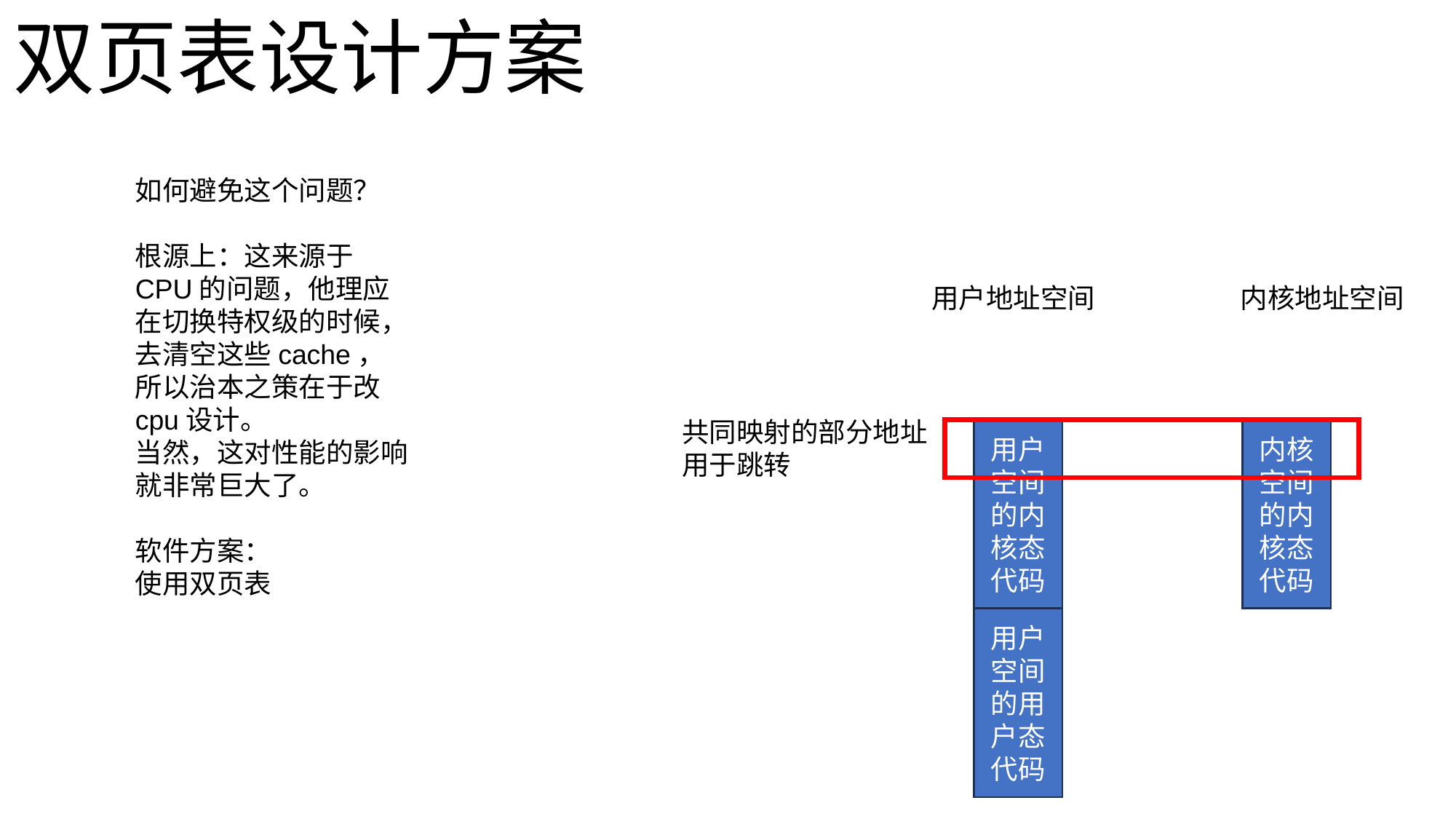

双页表设计方案
如何避免这个问题？

根源上：这来源于CPU的问题，他理应在切换特权级的时候，去清空这些cache，所以治本之策在于改cpu设计。
当然，这对性能的影响就非常巨大了。

软件方案：
使用双页表
用户地址空间
内核地址空间
共同映射的部分地址
用于跳转

用户空间的内核态代码
内核空间的内核态代码
用户空间的用户态代码